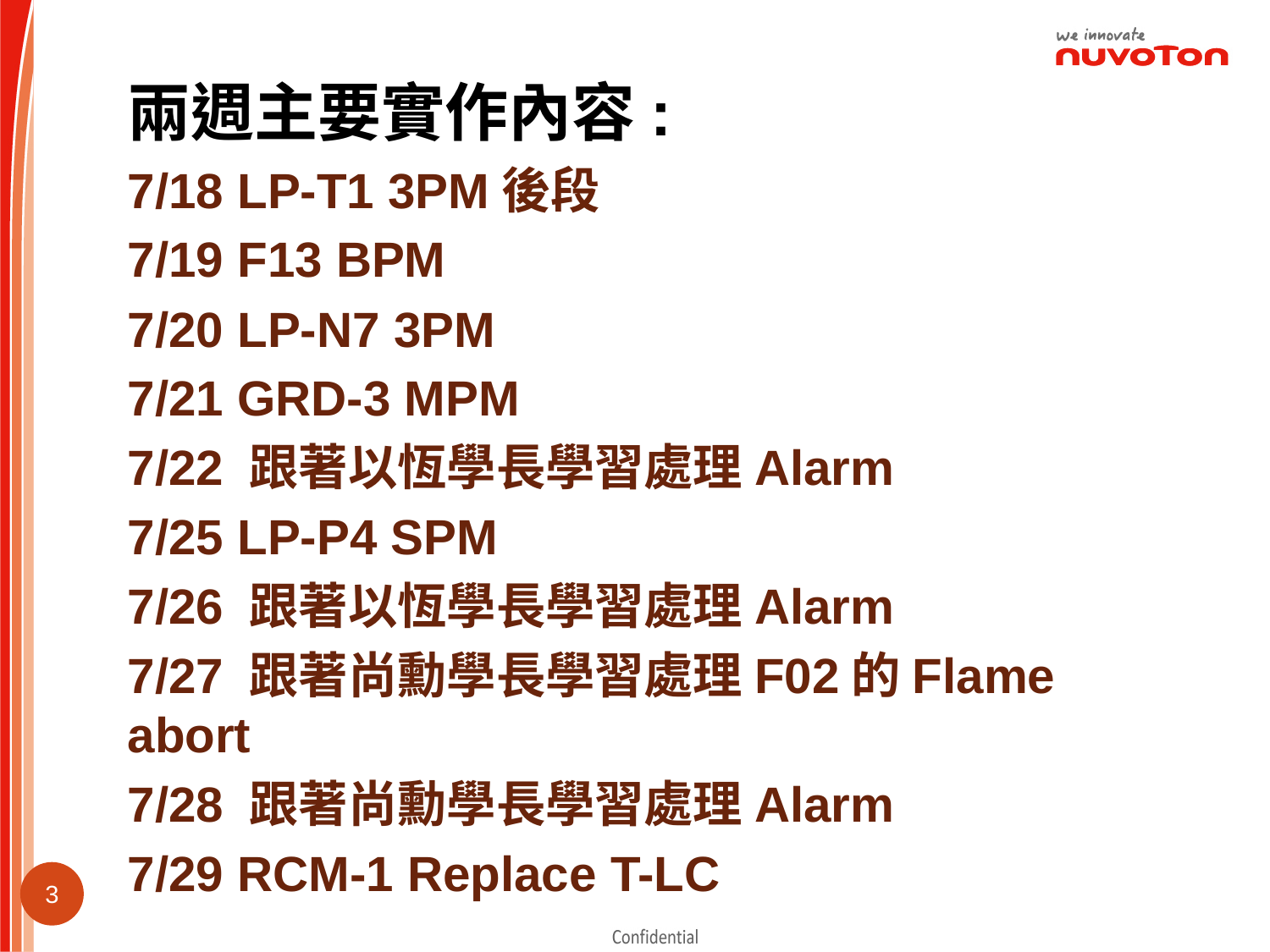

兩週主要實作內容:
7/18 LP-T1 3PM後段
7/19 F13 BPM
7/20 LP-N7 3PM
7/21 GRD-3 MPM
7/22 跟著以恆學長學習處理Alarm
7/25 LP-P4 SPM
7/26 跟著以恆學長學習處理Alarm
7/27 跟著尚勳學長學習處理F02的Flame abort
7/28 跟著尚勳學長學習處理Alarm
7/29 RCM-1 Replace T-LC

3